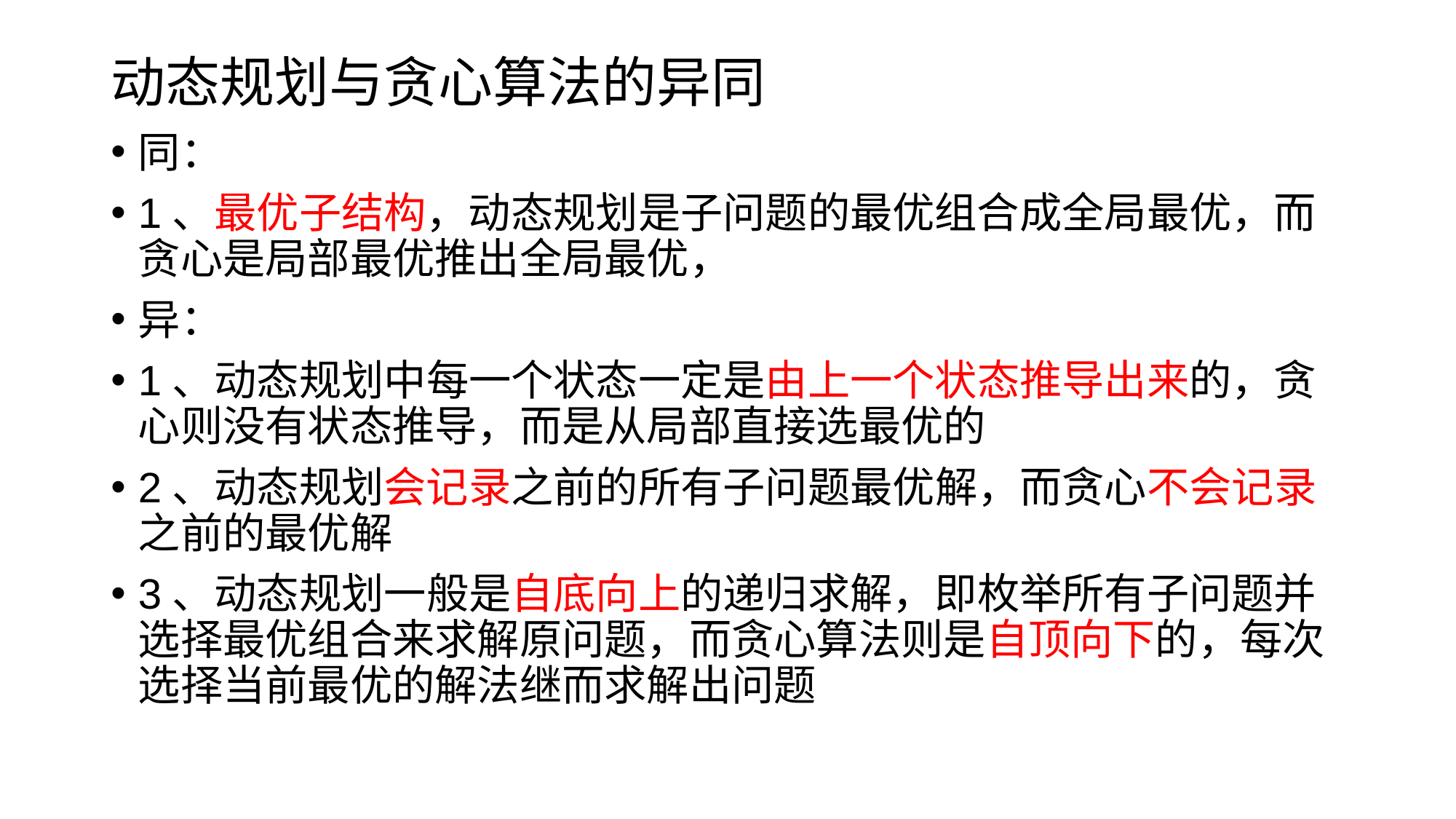

# 动态规划与贪心算法的异同
同：
1、最优子结构，动态规划是子问题的最优组合成全局最优，而贪心是局部最优推出全局最优，
异：
1、动态规划中每一个状态一定是由上一个状态推导出来的，贪心则没有状态推导，而是从局部直接选最优的
2、动态规划会记录之前的所有子问题最优解，而贪心不会记录之前的最优解
3、动态规划一般是自底向上的递归求解，即枚举所有子问题并选择最优组合来求解原问题，而贪心算法则是自顶向下的，每次选择当前最优的解法继而求解出问题